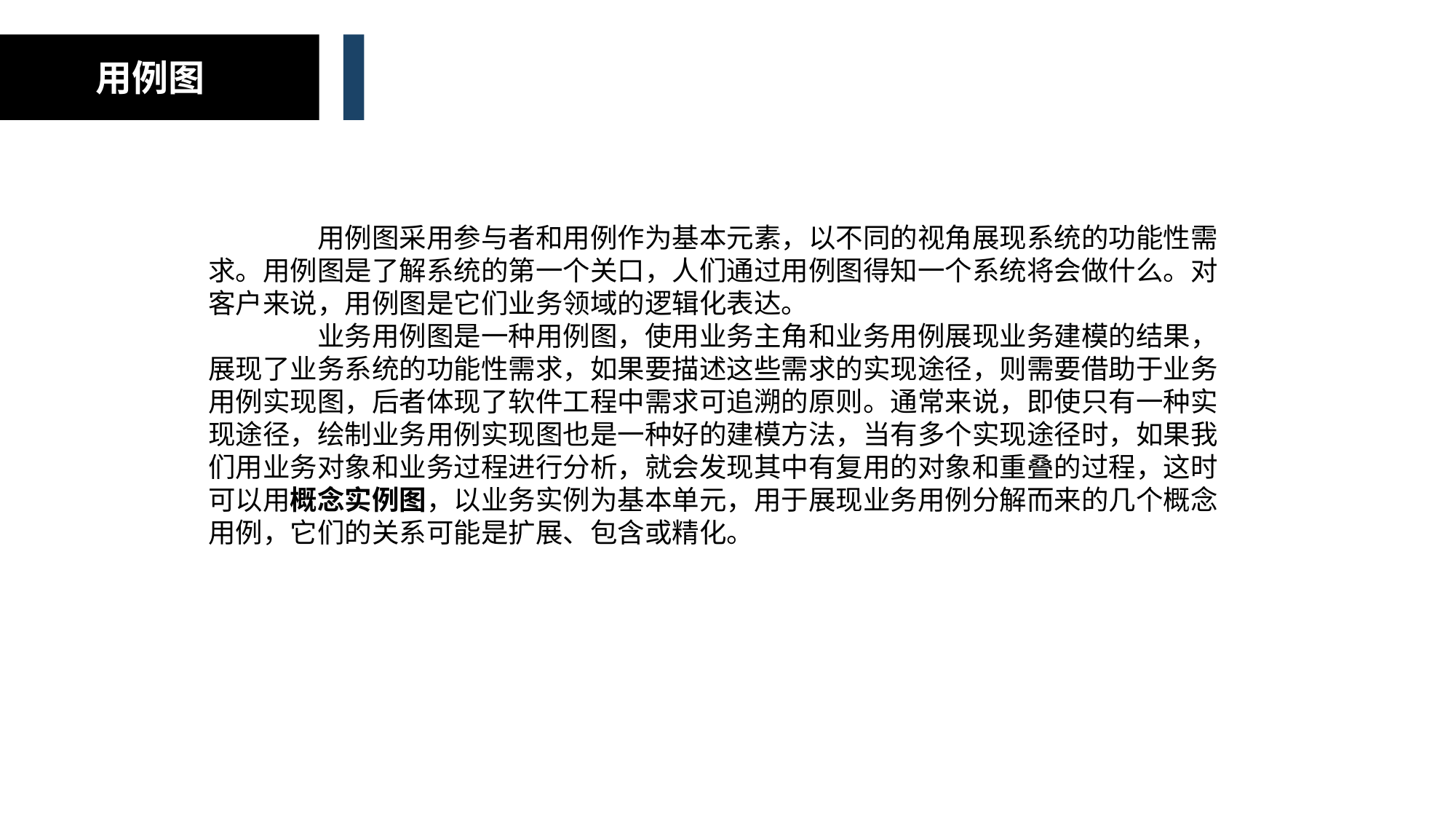

用例图
	用例图采用参与者和用例作为基本元素，以不同的视角展现系统的功能性需求。用例图是了解系统的第一个关口，人们通过用例图得知一个系统将会做什么。对客户来说，用例图是它们业务领域的逻辑化表达。
	业务用例图是一种用例图，使用业务主角和业务用例展现业务建模的结果，展现了业务系统的功能性需求，如果要描述这些需求的实现途径，则需要借助于业务用例实现图，后者体现了软件工程中需求可追溯的原则。通常来说，即使只有一种实现途径，绘制业务用例实现图也是一种好的建模方法，当有多个实现途径时，如果我们用业务对象和业务过程进行分析，就会发现其中有复用的对象和重叠的过程，这时可以用概念实例图，以业务实例为基本单元，用于展现业务用例分解而来的几个概念用例，它们的关系可能是扩展、包含或精化。